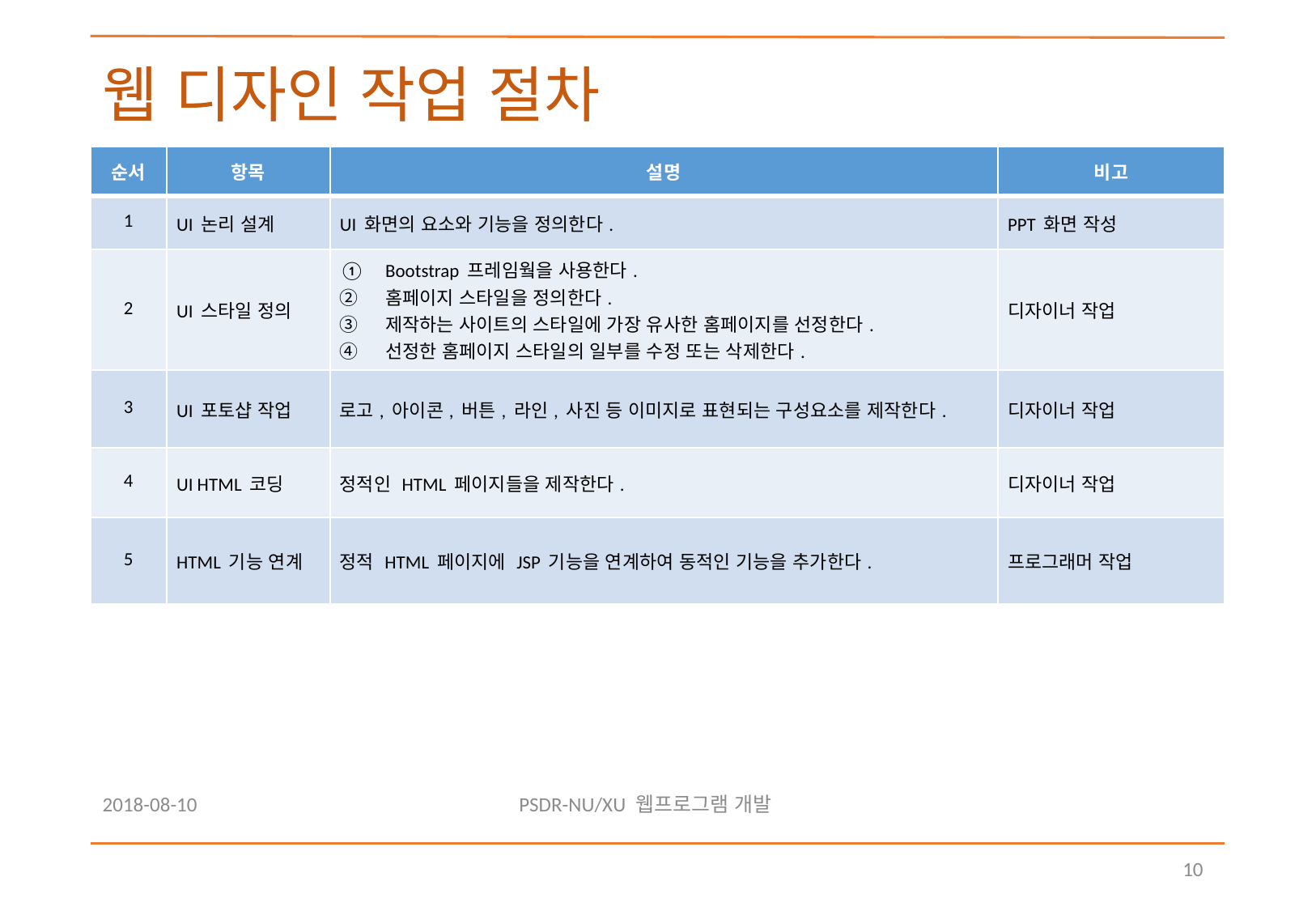

# 웹 디자인 작업 절차
| 순서 | 항목 | 설명 | 비고 |
| --- | --- | --- | --- |
| 1 | UI 논리 설계 | UI 화면의 요소와 기능을 정의한다. | PPT 화면 작성 |
| 2 | UI 스타일 정의 | Bootstrap 프레임웤을 사용한다. 홈페이지 스타일을 정의한다. 제작하는 사이트의 스타일에 가장 유사한 홈페이지를 선정한다. 선정한 홈페이지 스타일의 일부를 수정 또는 삭제한다. | 디자이너 작업 |
| 3 | UI 포토샵 작업 | 로고, 아이콘, 버튼, 라인, 사진 등 이미지로 표현되는 구성요소를 제작한다. | 디자이너 작업 |
| 4 | UI HTML 코딩 | 정적인 HTML 페이지들을 제작한다. | 디자이너 작업 |
| 5 | HTML 기능 연계 | 정적 HTML 페이지에 JSP 기능을 연계하여 동적인 기능을 추가한다. | 프로그래머 작업 |
2018-08-10
PSDR-NU/XU 웹프로그램 개발
10